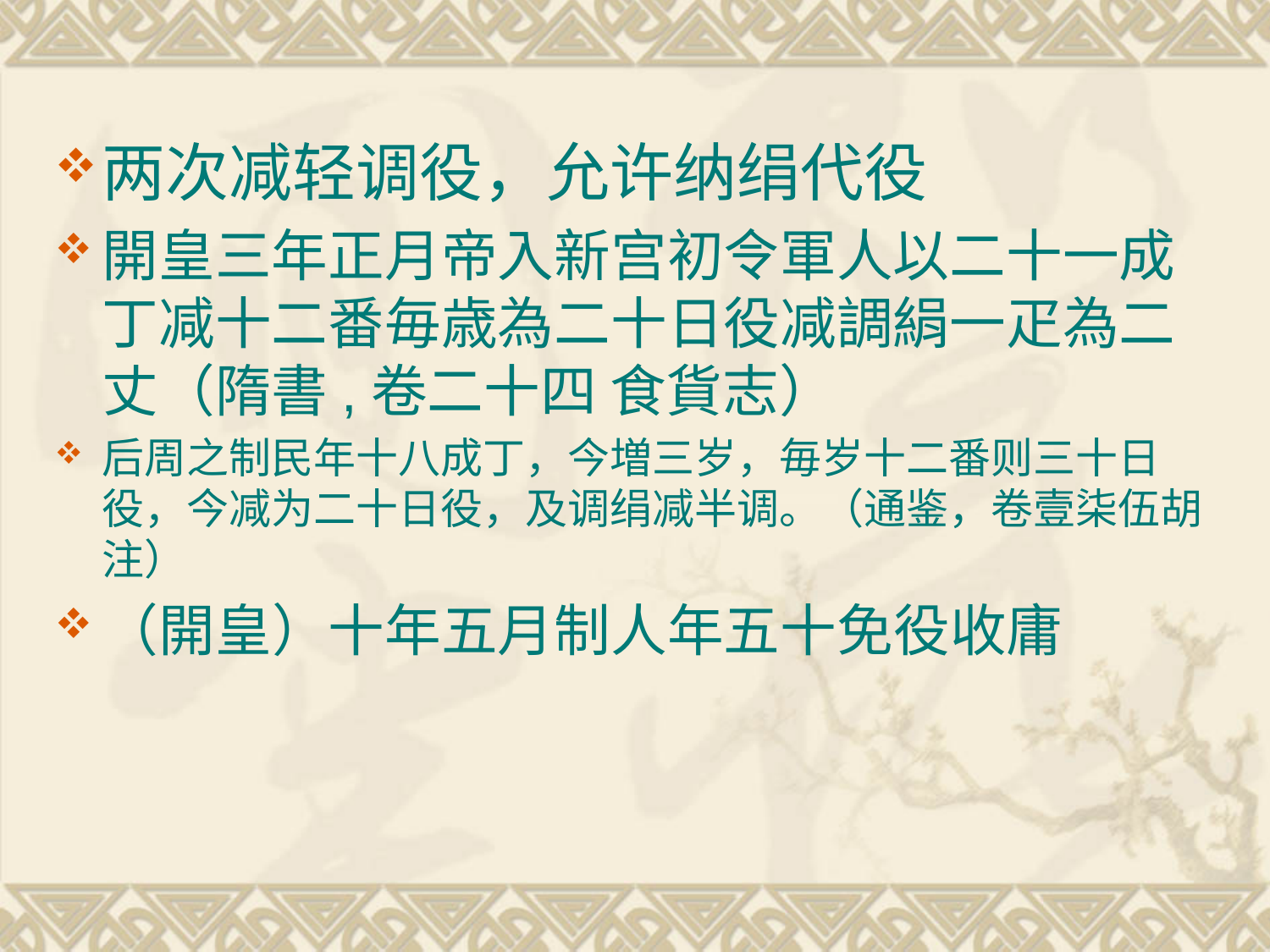

两次减轻调役，允许纳绢代役
開皇三年正月帝入新宫初令軍人以二十一成丁减十二番毎歳為二十日役减調絹一疋為二丈（隋書,卷二十四 食貨志）
后周之制民年十八成丁，今増三岁，毎岁十二番则三十日役，今减为二十日役，及调绢减半调。（通鉴，卷壹柒伍胡注）
（開皇）十年五月制人年五十免役收庸